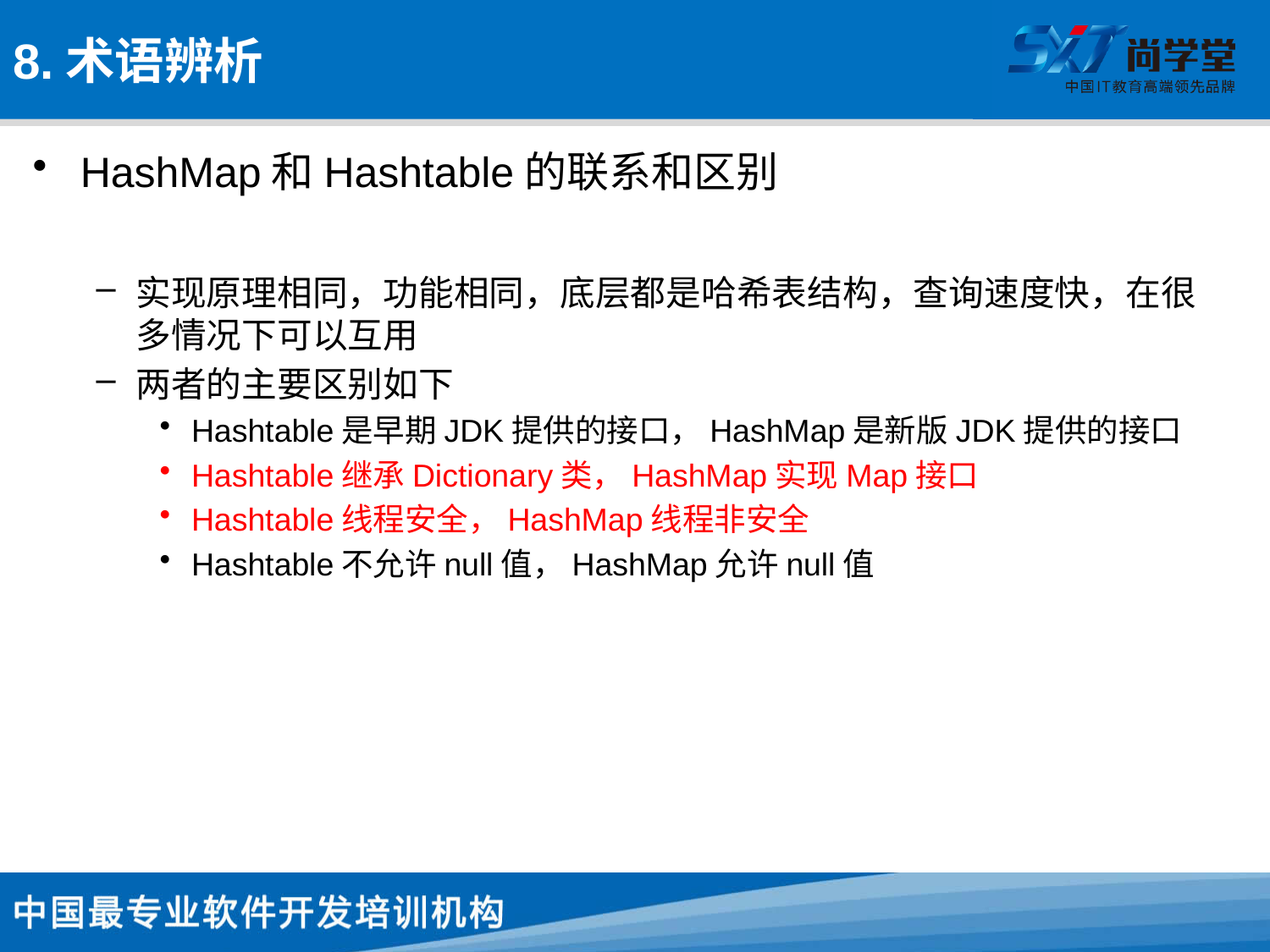

# 8.术语辨析
HashMap和Hashtable的联系和区别

实现原理相同，功能相同，底层都是哈希表结构，查询速度快，在很多情况下可以互用
两者的主要区别如下
Hashtable是早期JDK提供的接口，HashMap是新版JDK提供的接口
Hashtable继承Dictionary类，HashMap实现Map接口
Hashtable线程安全，HashMap线程非安全
Hashtable不允许null值，HashMap允许null值